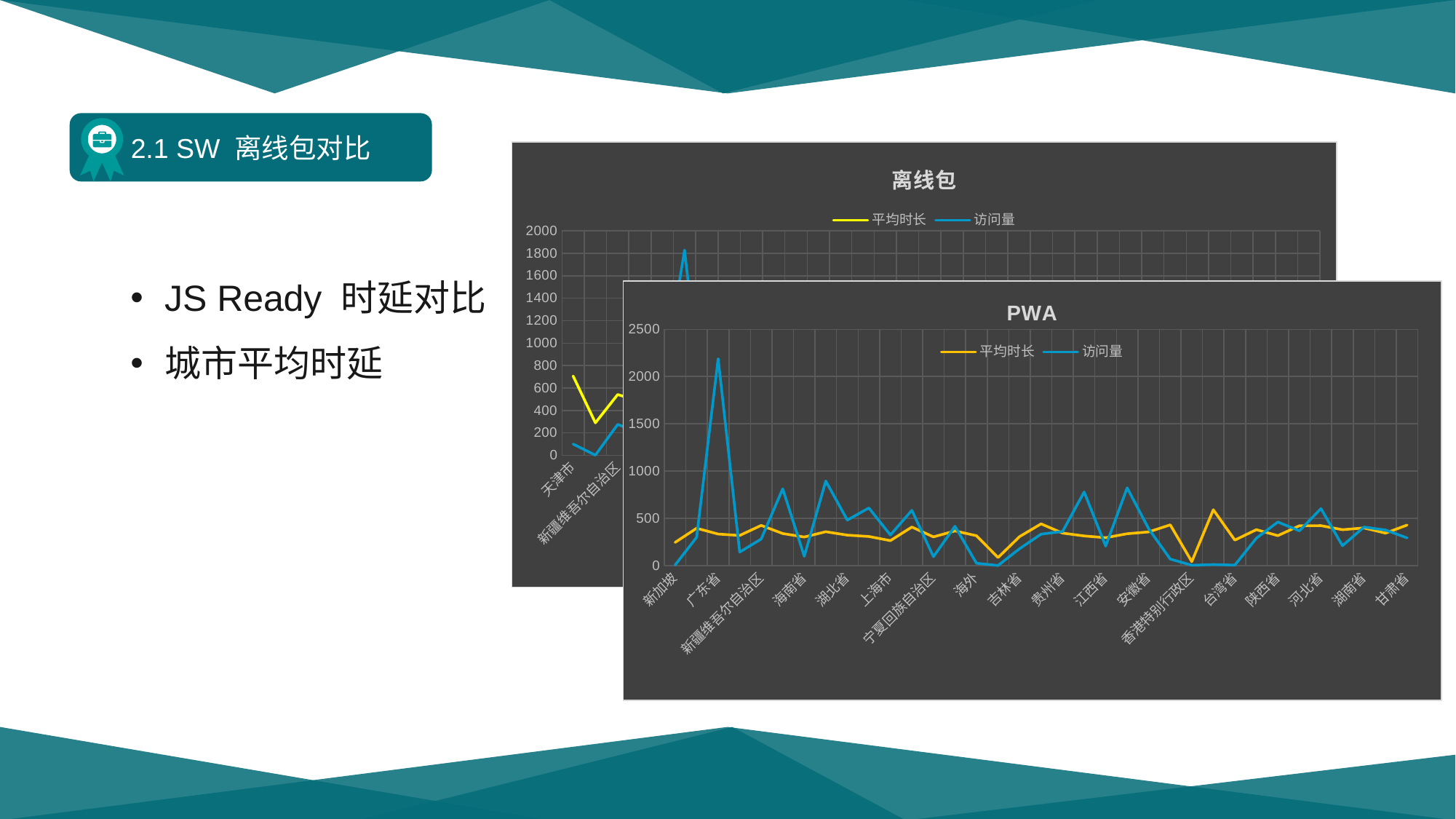

2.1 SW 离线包对比

### Chart: 离线包

| Category | 平均时长 | 访问量 |
|---|---|---|
| 天津市 | 706.8199999999994 | 100.0 |
| 新加坡 | 289.0 | 1.0 |
| 新疆维吾尔自治区 | 541.49 | 275.0 |
| 重庆市 | 480.72 | 197.0 |
| 河南省 | 389.45 | 612.0 |
| 广东省 | 456.67 | 1829.0 |
| 海南省 | 415.81 | 68.0 |
| 江苏省 | 402.12 | 579.0 |
| 湖北省 | 394.82 | 293.0 |
| 北京市 | 486.59 | 595.0 |
| 上海市 | 714.3299999999994 | 145.0 |
| 四川省 | 492.25 | 436.0 |
| 海外 | 396.44 | 16.0 |
| 宁夏回族自治区 | 396.46 | 69.0 |
| 吉林省 | 493.58 | 180.0 |
| 云南省 | 434.88 | 506.0 |
| 福建省 | 375.35 | 274.0 |
| 青海省 | 400.41 | 82.0 |
| 西藏自治区 | 387.92 | 12.0 |
| 陕西省 | 392.98 | 413.0 |
| 河北省 | 385.2 | 429.0 |
| 贵州省 | 541.4399999999994 | 382.0 |
| 浙江省 | 374.04 | 540.0 |
| 江西省 | 454.38 | 178.0 |
| 山东省 | 411.53 | 687.0 |
| 台湾省 | 193.5 | 2.0 |
| 安徽省 | 381.46 | 250.0 |
| 山西省 | 435.08 | 214.0 |
| 广西壮族自治区 | 441.02 | 362.0 |
| 黑龙江省 | 458.42 | 120.0 |
| 湖南省 | 571.08 | 276.0 |
| 辽宁省 | 459.3 | 340.0 |
| 甘肃省 | 398.44 | 249.0 |
| 内蒙古自治区 | 459.69 | 134.0 |
JS Ready 时延对比
城市平均时延

### Chart: PWA

| Category | 平均时长 | 访问量 |
|---|---|---|
| 新加坡 | 245.0 | 5.0 |
| 重庆市 | 395.22 | 300.0 |
| 广东省 | 334.2 | 2189.0 |
| 天津市 | 319.14 | 143.0 |
| 新疆维吾尔自治区 | 425.01 | 281.0 |
| 河南省 | 339.56 | 813.0 |
| 海南省 | 302.8999999999999 | 98.0 |
| 江苏省 | 358.69 | 895.0 |
| 湖北省 | 322.48 | 482.0 |
| 北京市 | 308.14 | 610.0 |
| 上海市 | 264.23 | 324.0 |
| 四川省 | 407.8 | 585.0 |
| 宁夏回族自治区 | 304.23 | 94.0 |
| 云南省 | 367.14 | 416.0 |
| 海外 | 316.3999999999999 | 25.0 |
| 加利福尼亚 | 85.0 | 1.0 |
| 吉林省 | 306.67 | 179.0 |
| 福建省 | 441.69 | 333.0 |
| 贵州省 | 343.8 | 361.0 |
| 浙江省 | 313.98 | 779.0 |
| 江西省 | 295.12 | 206.0 |
| 山东省 | 337.29 | 823.0 |
| 安徽省 | 356.69 | 389.0 |
| 青海省 | 431.22 | 69.0 |
| 香港特别行政区 | 42.0 | 4.0 |
| 西藏自治区 | 590.91 | 11.0 |
| 台湾省 | 269.8 | 5.0 |
| 山西省 | 380.3 | 290.0 |
| 陕西省 | 317.48 | 461.0 |
| 广西壮族自治区 | 421.47 | 368.0 |
| 河北省 | 422.56 | 603.0 |
| 黑龙江省 | 379.99 | 210.0 |
| 湖南省 | 398.53 | 408.0 |
| 辽宁省 | 343.47 | 376.0 |
| 甘肃省 | 428.85 | 293.0 |